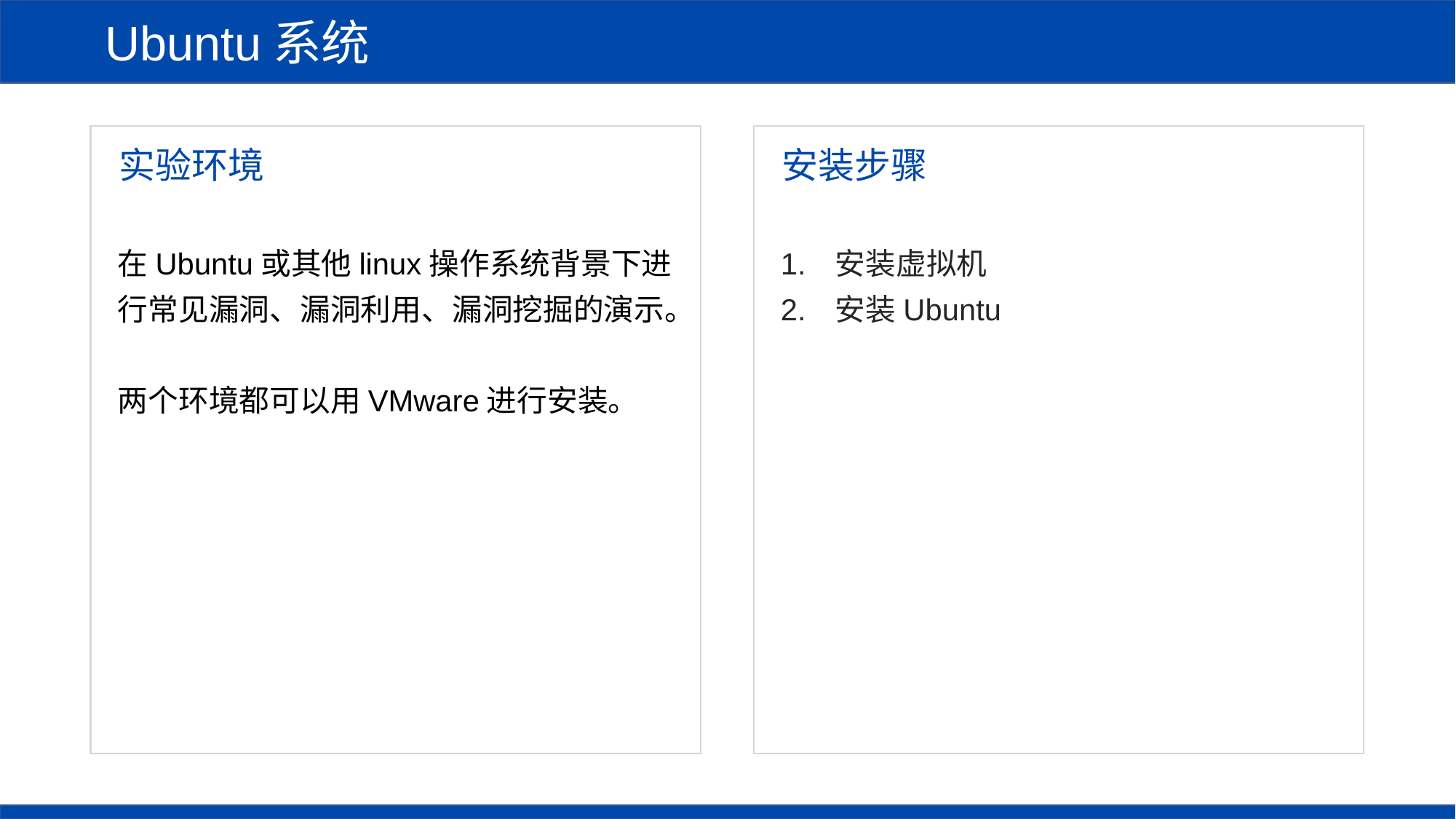

Ubuntu系统

实验环境
安装步骤
在Ubuntu或其他linux操作系统背景下进行常见漏洞、漏洞利用、漏洞挖掘的演示。

两个环境都可以用VMware进行安装。
安装虚拟机
安装Ubuntu